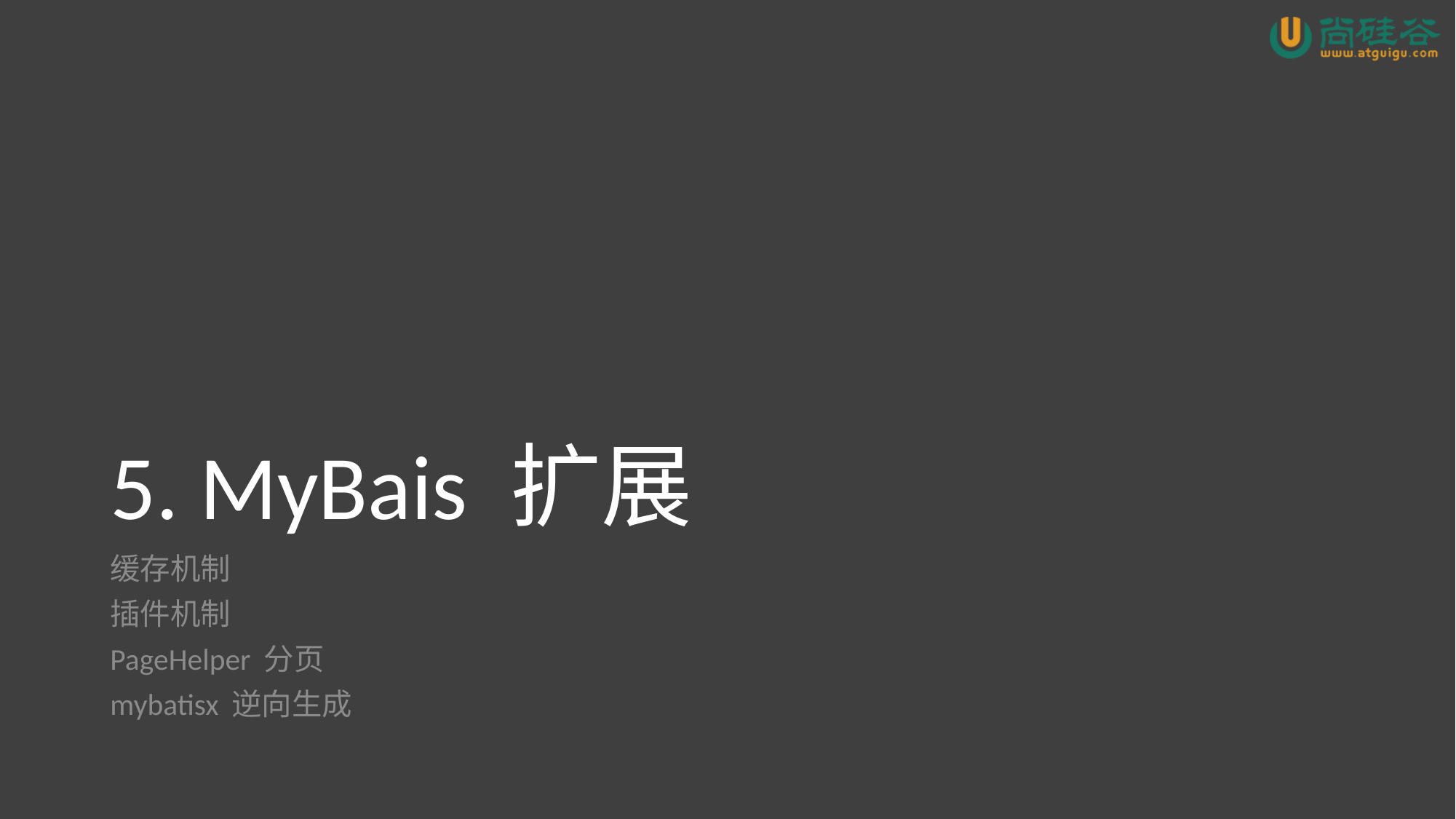

# 5. MyBais 扩展
缓存机制
插件机制
PageHelper 分页
mybatisx 逆向生成